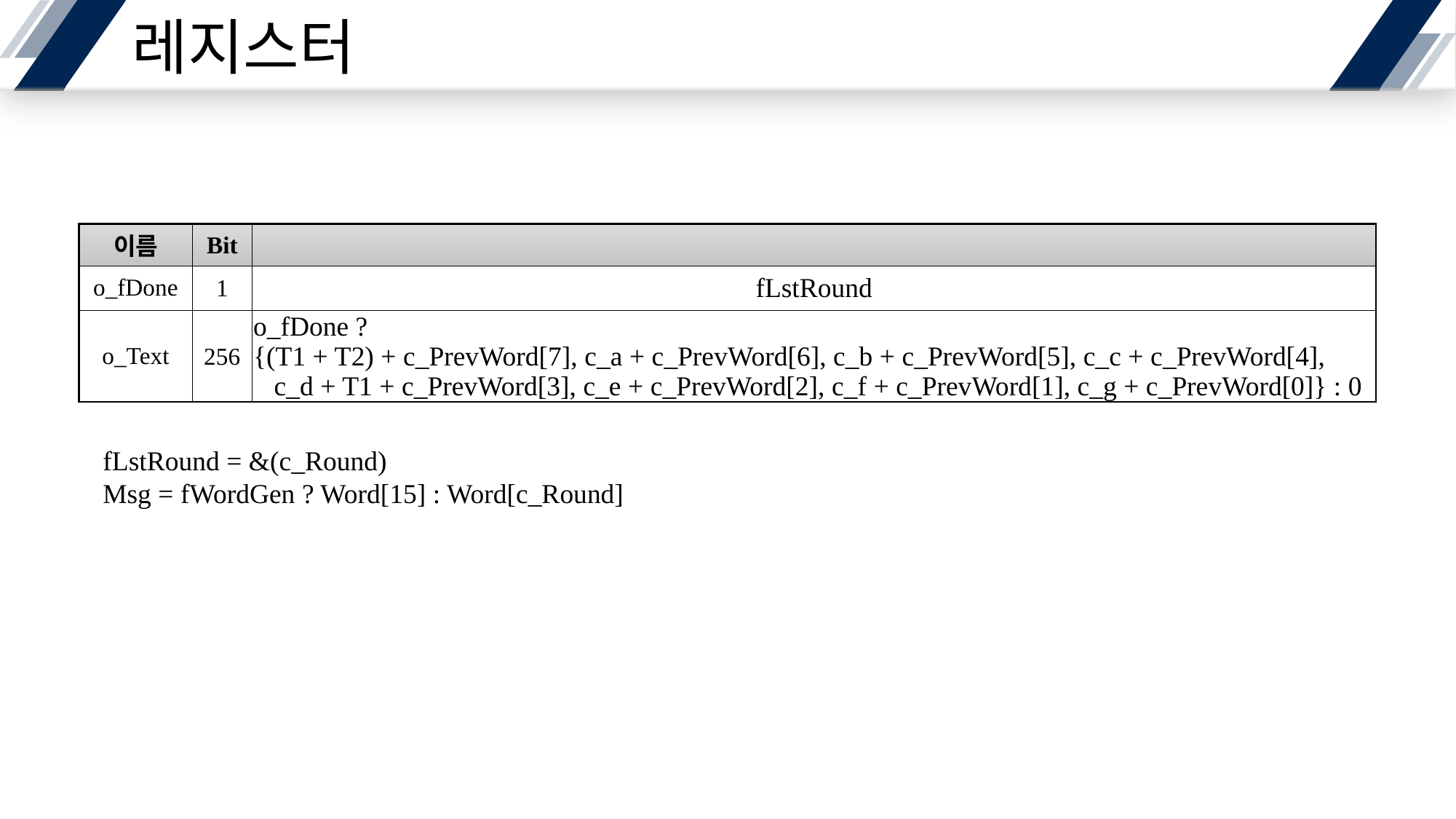

레지스터
| 이름 | Bit |  |
| --- | --- | --- |
| o\_fDone | 1 | fLstRound |
| o\_Text | 256 | o\_fDone ? {(T1 + T2) + c\_PrevWord[7], c\_a + c\_PrevWord[6], c\_b + c\_PrevWord[5], c\_c + c\_PrevWord[4],    c\_d + T1 + c\_PrevWord[3], c\_e + c\_PrevWord[2], c\_f + c\_PrevWord[1], c\_g + c\_PrevWord[0]} : 0 |
fLstRound = &(c_Round)
Msg = fWordGen ? Word[15] : Word[c_Round]